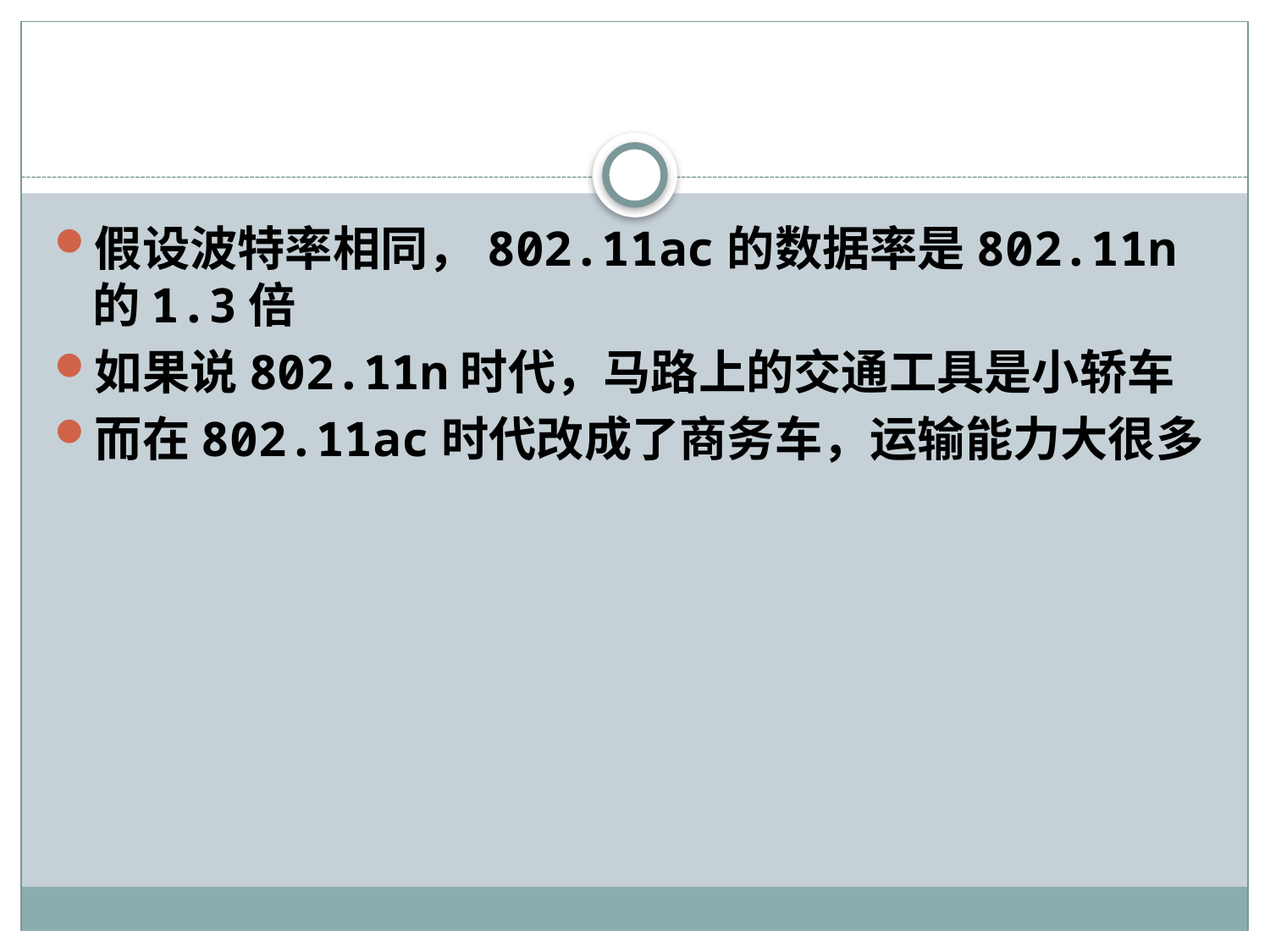

#
假设波特率相同，802.11ac的数据率是802.11n的1.3倍
如果说802.11n时代，马路上的交通工具是小轿车
而在802.11ac时代改成了商务车，运输能力大很多